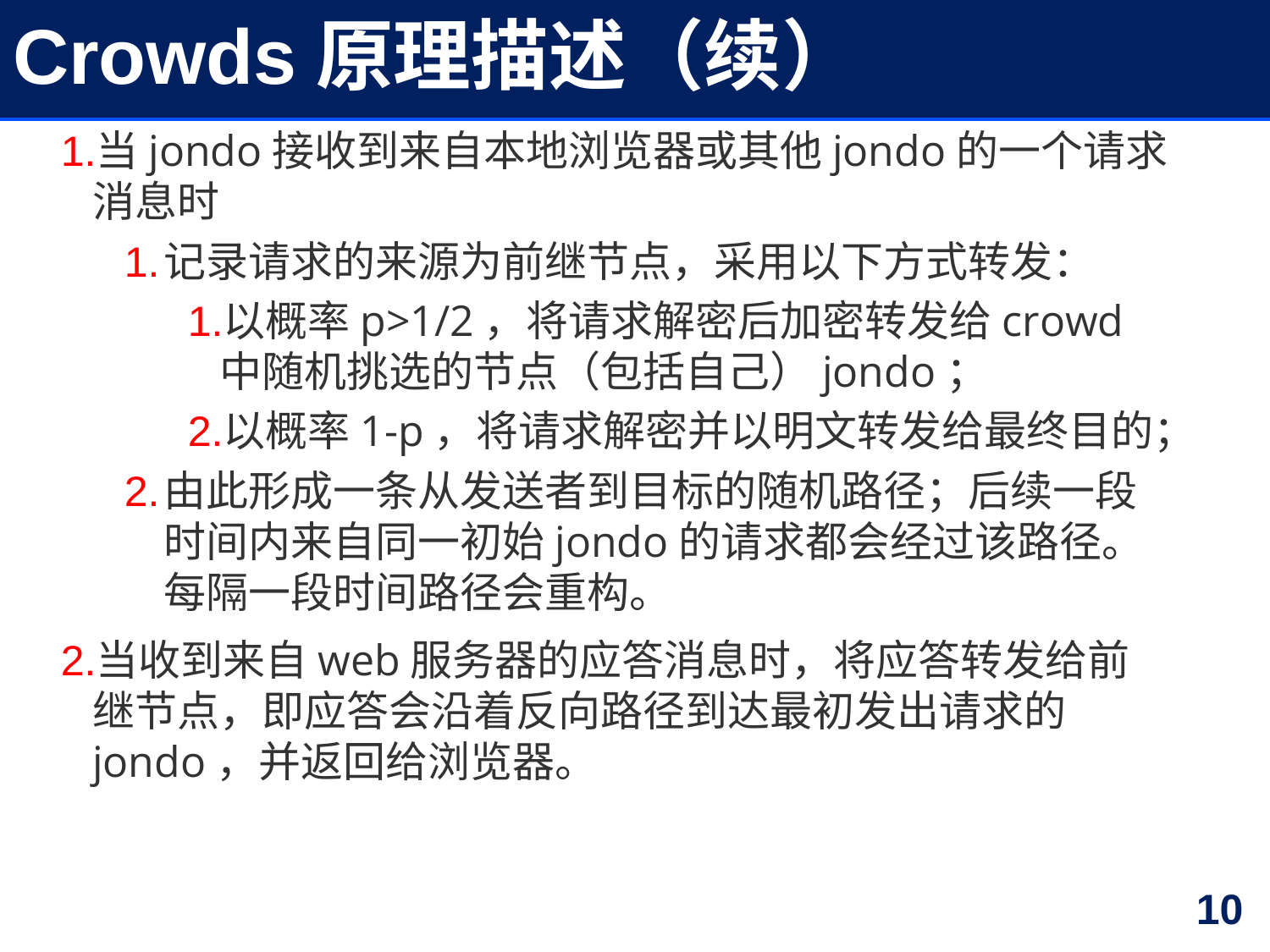

# Crowds原理描述（续）
当jondo接收到来自本地浏览器或其他jondo的一个请求消息时
记录请求的来源为前继节点，采用以下方式转发：
以概率p>1/2，将请求解密后加密转发给crowd中随机挑选的节点（包括自己）jondo；
以概率1-p，将请求解密并以明文转发给最终目的；
由此形成一条从发送者到目标的随机路径；后续一段时间内来自同一初始jondo的请求都会经过该路径。每隔一段时间路径会重构。
当收到来自web服务器的应答消息时，将应答转发给前继节点，即应答会沿着反向路径到达最初发出请求的jondo，并返回给浏览器。
10